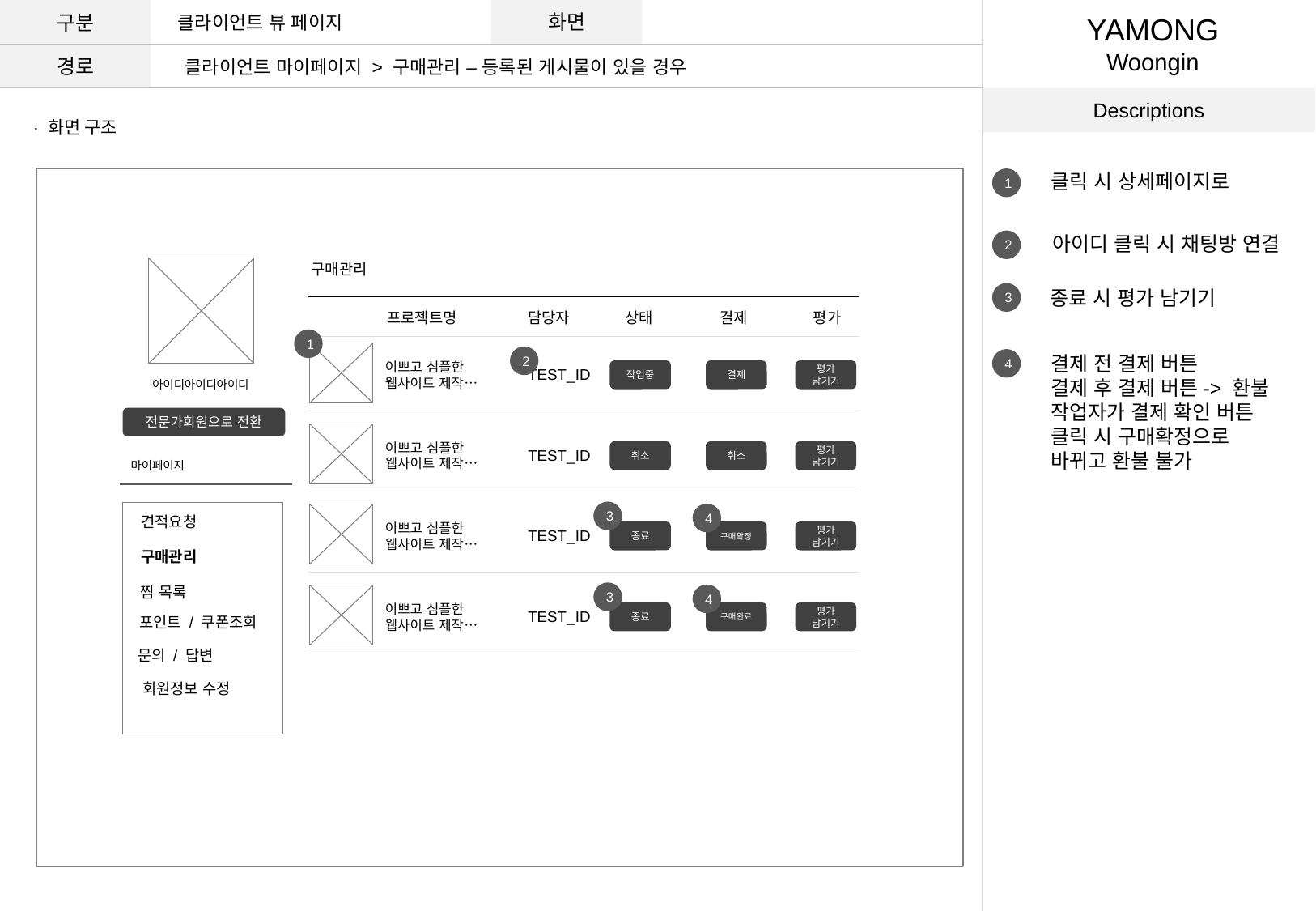

구분
화면
클라이언트 뷰 페이지
YAMONG
Woongin
경로
클라이언트 마이페이지 > 구매관리 – 등록된 게시물이 있을 경우
Descriptions
· 화면 구조
클릭 시 상세페이지로

1
아이디 클릭 시 채팅방 연결
2
구매관리

종료 시 평가 남기기
3
프로젝트명
담당자
상태
결제
평가
1

결제 전 결제 버튼
결제 후 결제 버튼-> 환불
작업자가 결제 확인 버튼
클릭 시 구매확정으로
바뀌고 환불 불가
2
4
이쁘고 심플한 웹사이트 제작…
TEST_ID
작업중
결제
평가 남기기
아이디아이디아이디

전문가회원으로 전환

이쁘고 심플한 웹사이트 제작…
TEST_ID
취소
취소
평가 남기기
마이페이지
3

4

견적요청
이쁘고 심플한 웹사이트 제작…
TEST_ID
종료
구매확정
평가 남기기
구매관리
찜 목록
3
4

이쁘고 심플한 웹사이트 제작…
TEST_ID
종료
구매완료
평가 남기기
포인트 / 쿠폰조회
문의 / 답변
회원정보 수정